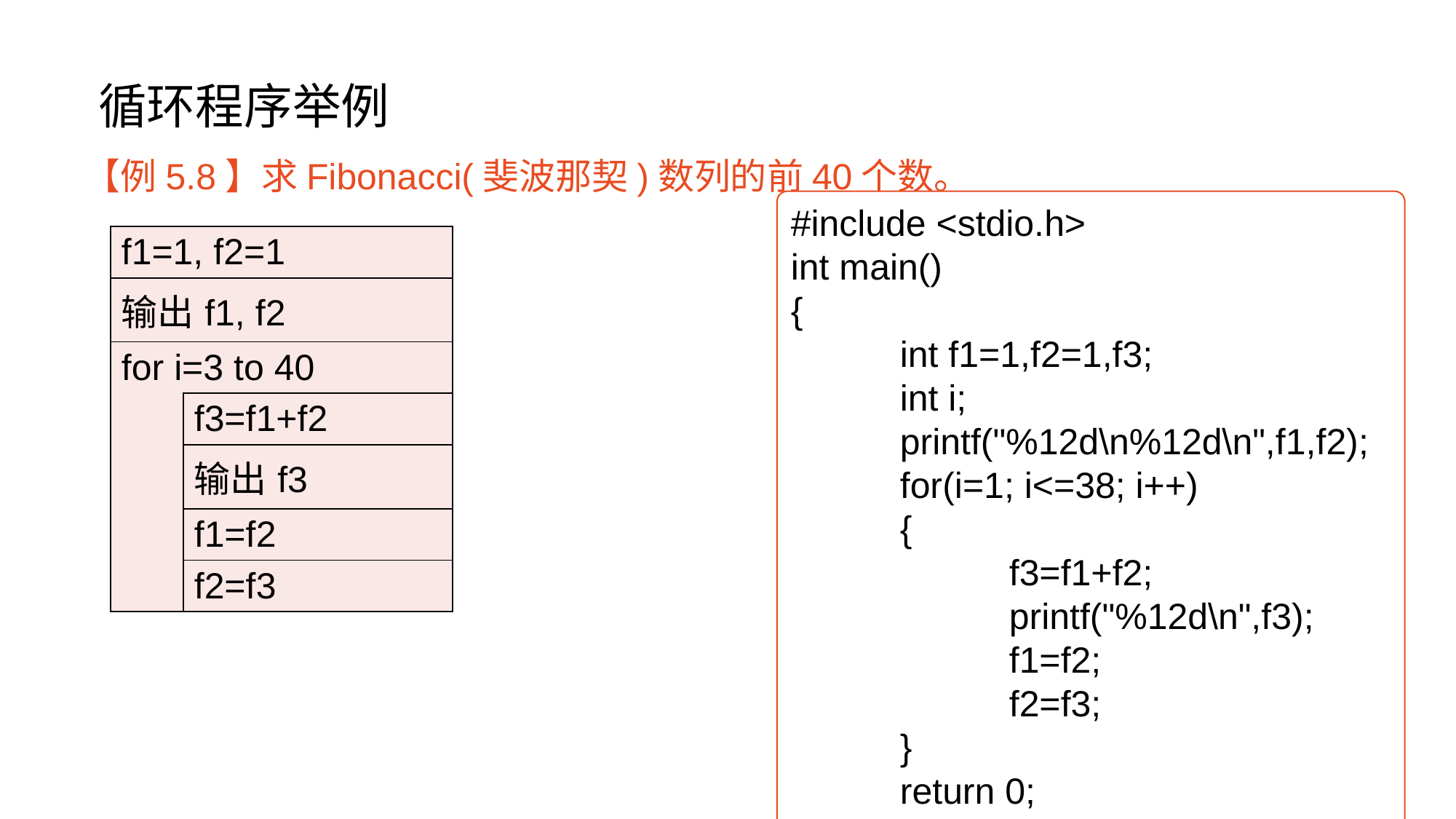

# 循环程序举例
【例5.8】求Fibonacci(斐波那契)数列的前40个数。
#include <stdio.h>
int main()
{
	int f1=1,f2=1,f3;
	int i;
	printf("%12d\n%12d\n",f1,f2);
	for(i=1; i<=38; i++)
	{
		f3=f1+f2;
		printf("%12d\n",f3);
		f1=f2;
		f2=f3;
	}
	return 0;
}
| f1=1, f2=1 |  |
| --- | --- |
| 输出f1, f2 |  |
| for i=3 to 40 |  |
|  | f3=f1+f2 |
|  | 输出f3 |
|  | f1=f2 |
|  | f2=f3 |